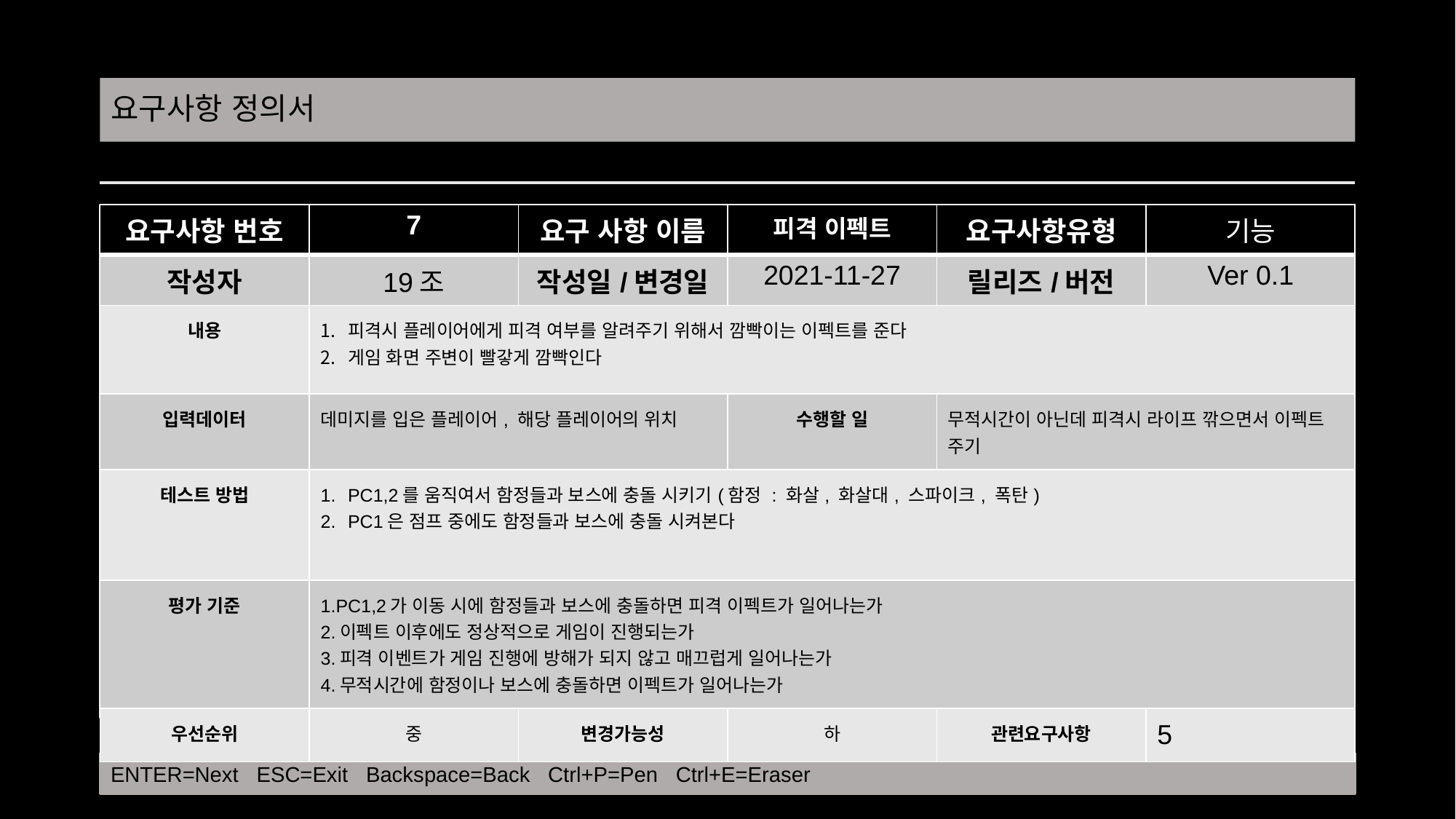

# 요구사항 정의서
| 요구사항 번호 | 7 | 요구 사항 이름 | 피격 이펙트 | 요구사항유형 | 기능 |
| --- | --- | --- | --- | --- | --- |
| 작성자 | 19조 | 작성일/변경일 | 2021-11-27 | 릴리즈/버전 | Ver 0.1 |
| 내용 | 피격시 플레이어에게 피격 여부를 알려주기 위해서 깜빡이는 이펙트를 준다 게임 화면 주변이 빨갛게 깜빡인다 |  |  |  |  |
| 입력데이터 | 데미지를 입은 플레이어, 해당 플레이어의 위치 |  | 수행할 일 | 무적시간이 아닌데 피격시 라이프 깎으면서 이펙트 주기 |  |
| 테스트 방법 | PC1,2를 움직여서 함정들과 보스에 충돌 시키기(함정 : 화살, 화살대, 스파이크, 폭탄) PC1은 점프 중에도 함정들과 보스에 충돌 시켜본다 |  |  |  |  |
| 평가 기준 | 1.PC1,2가 이동 시에 함정들과 보스에 충돌하면 피격 이펙트가 일어나는가 2.이펙트 이후에도 정상적으로 게임이 진행되는가 3.피격 이벤트가 게임 진행에 방해가 되지 않고 매끄럽게 일어나는가 4.무적시간에 함정이나 보스에 충돌하면 이펙트가 일어나는가 |  |  |  |  |
| 우선순위 | 중 | 변경가능성 | 하 | 관련요구사항 | 5 |